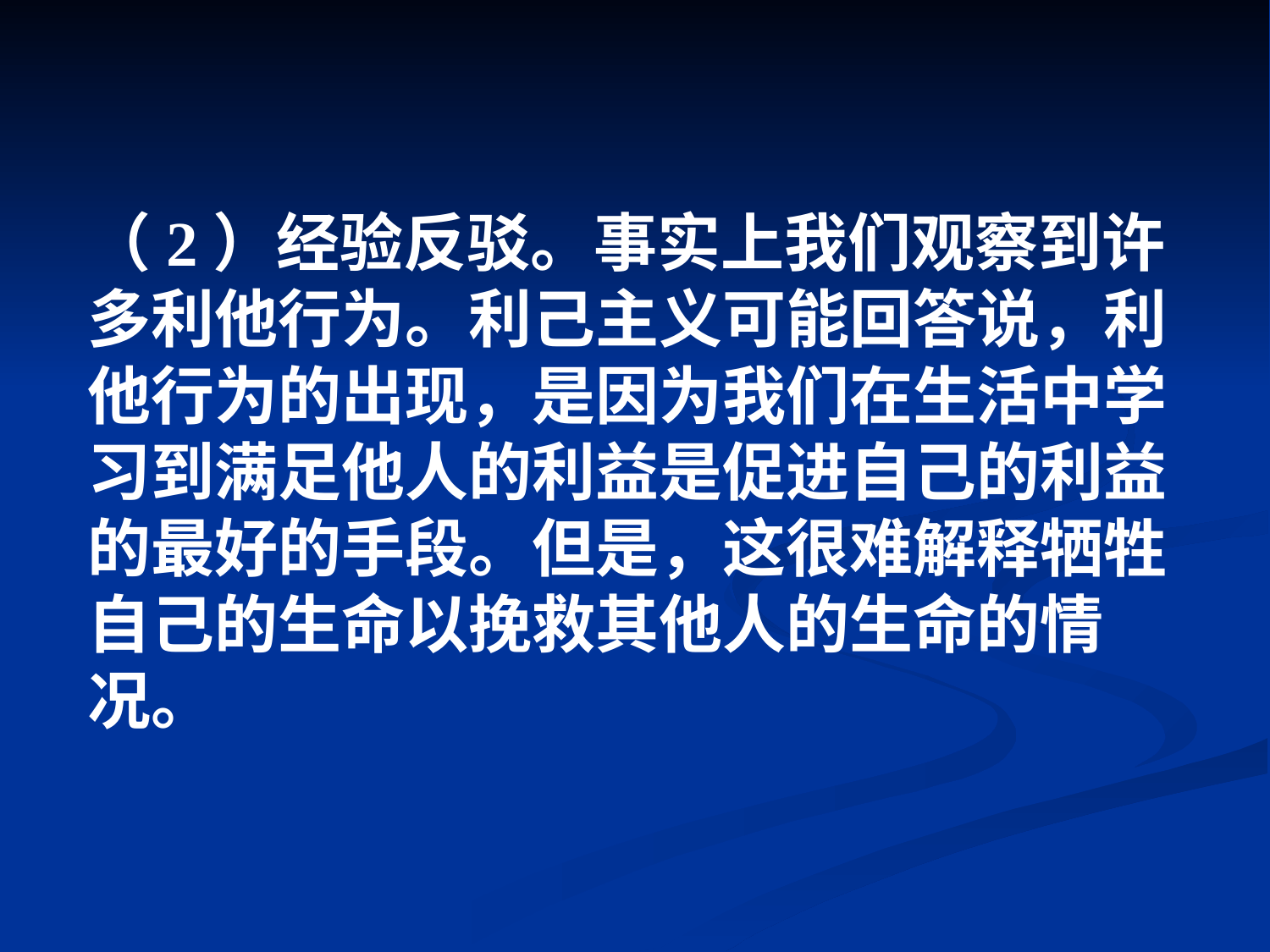

（2）经验反驳。事实上我们观察到许多利他行为。利己主义可能回答说，利他行为的出现，是因为我们在生活中学习到满足他人的利益是促进自己的利益的最好的手段。但是，这很难解释牺牲自己的生命以挽救其他人的生命的情况。